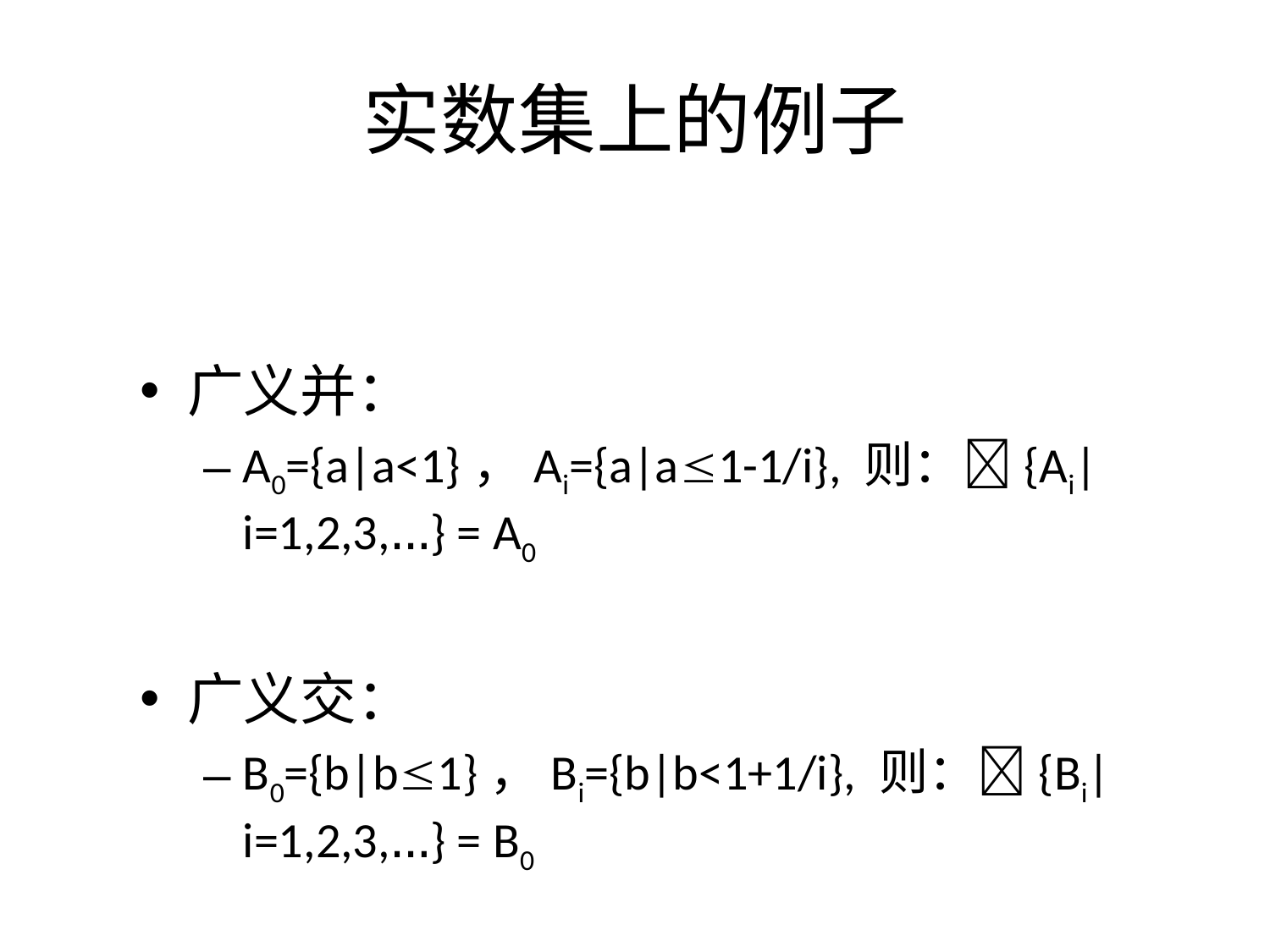

# 实数集上的例子
广义并：
A0={a|a<1}，Ai={a|a≤1-1/i}, 则：∪{Ai|i=1,2,3,…} = A0

广义交：
B0={b|b≤1}，Bi={b|b<1+1/i}, 则：∩{Bi|i=1,2,3,…} = B0